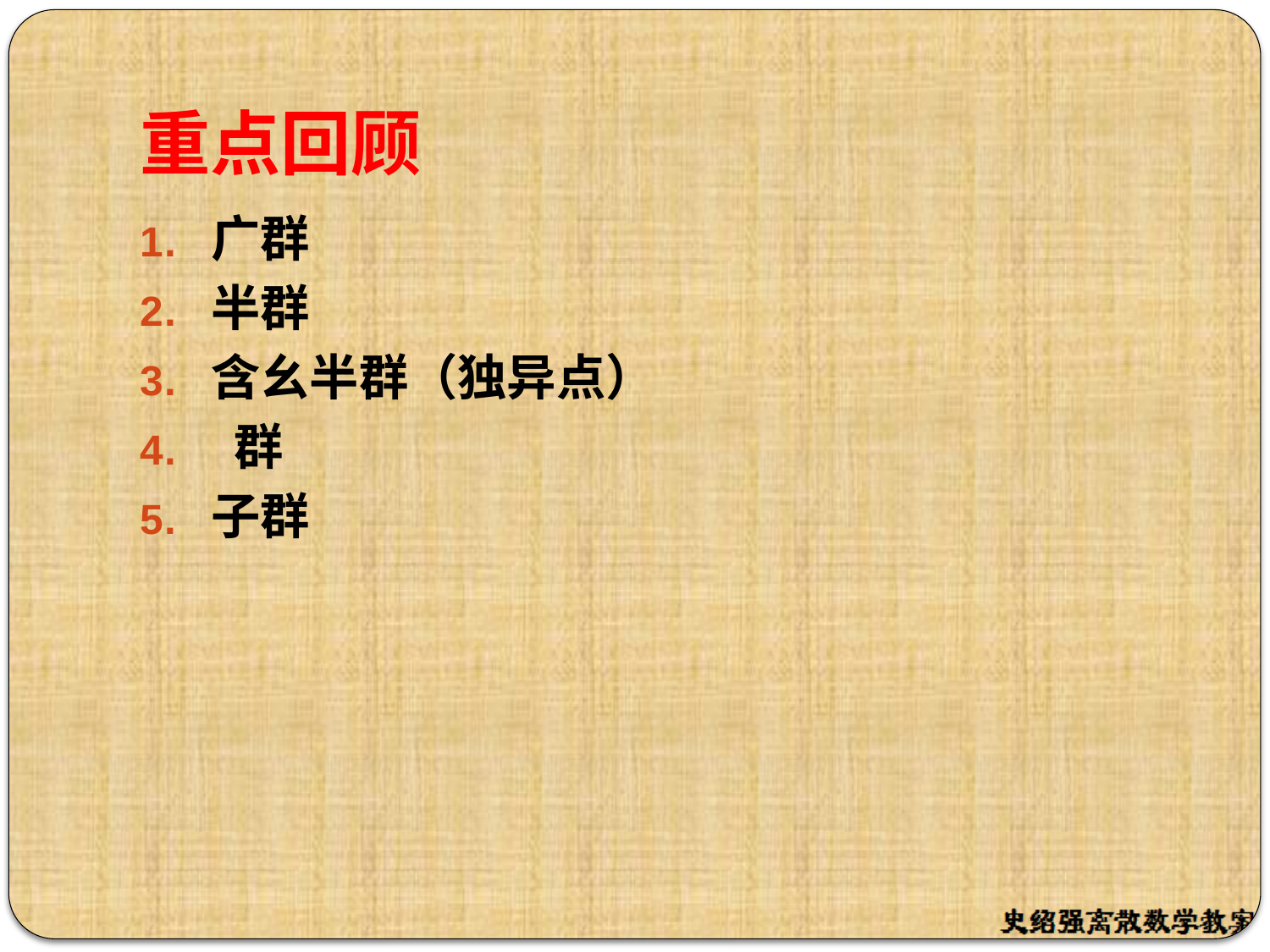

# 重点回顾
广群
半群
含幺半群（独异点）
 群
子群